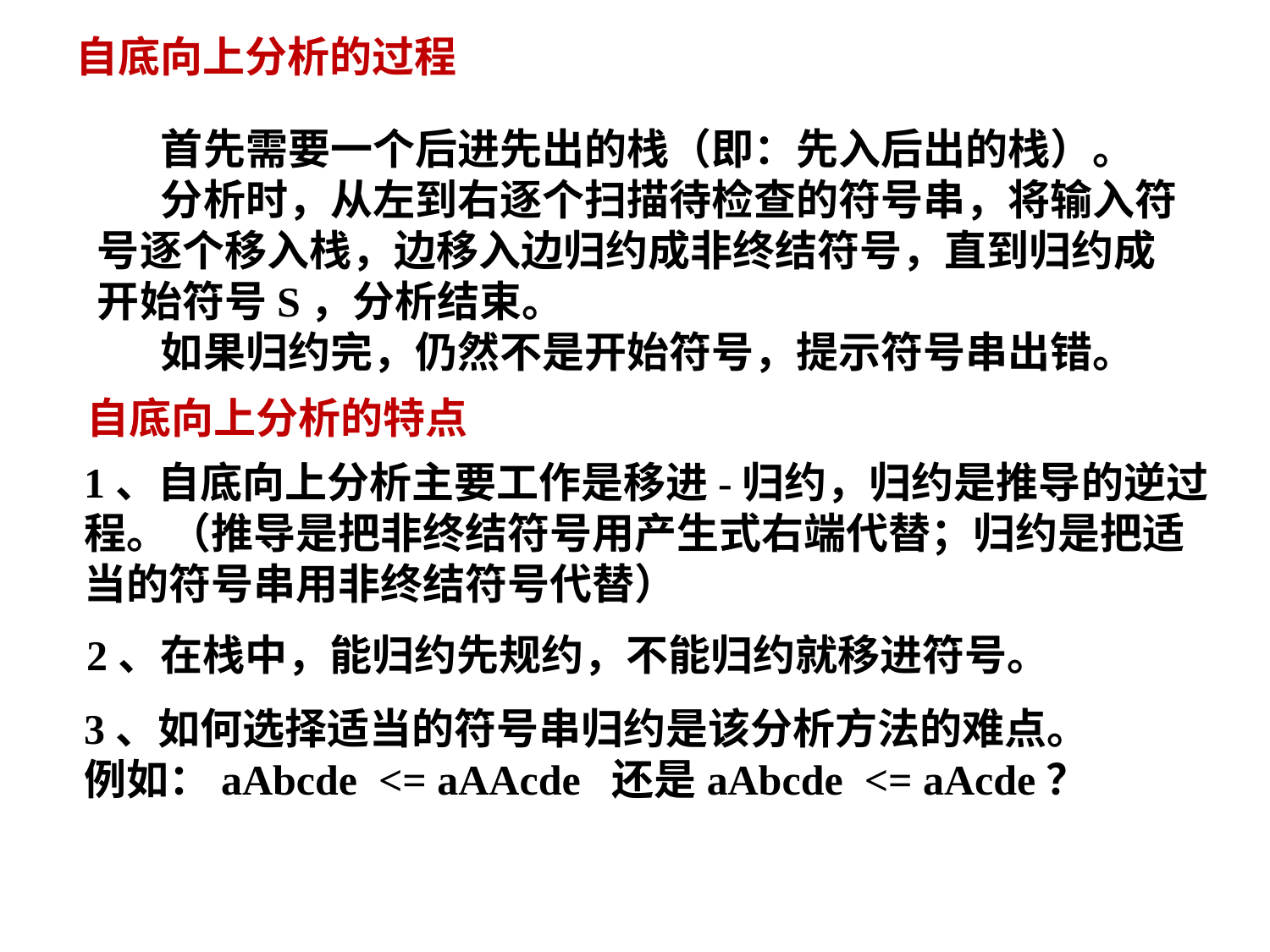

自底向上分析的过程
首先需要一个后进先出的栈（即：先入后出的栈）。
分析时，从左到右逐个扫描待检查的符号串，将输入符号逐个移入栈，边移入边归约成非终结符号，直到归约成开始符号S，分析结束。
如果归约完，仍然不是开始符号，提示符号串出错。
自底向上分析的特点
1、自底向上分析主要工作是移进-归约，归约是推导的逆过程。（推导是把非终结符号用产生式右端代替；归约是把适当的符号串用非终结符号代替）
2、在栈中，能归约先规约，不能归约就移进符号。
3、如何选择适当的符号串归约是该分析方法的难点。
例如：aAbcde  <= aAAcde  还是aAbcde  <= aAcde？